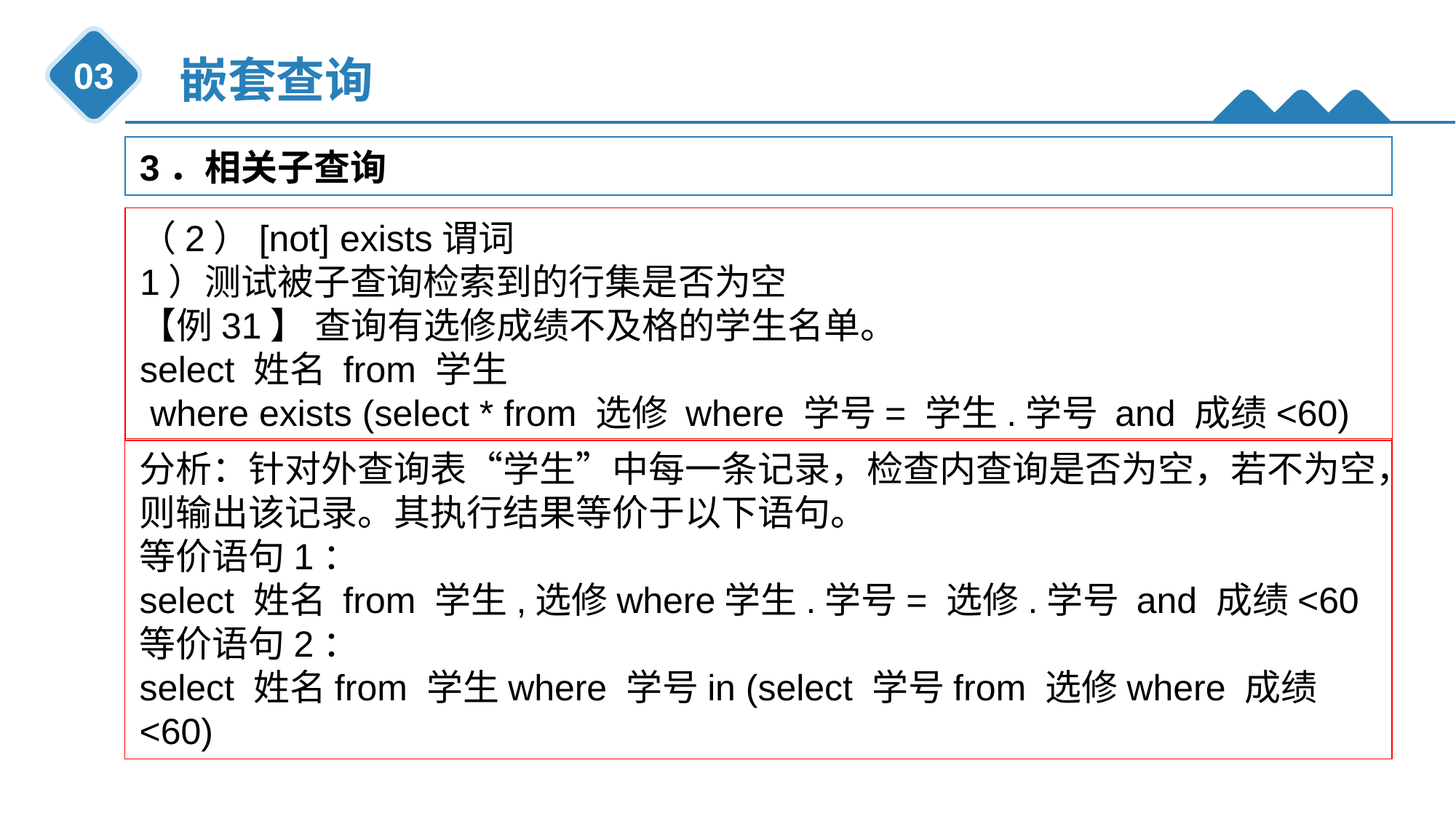

嵌套查询
03

3．相关子查询
（2）[not] exists谓词
1）测试被子查询检索到的行集是否为空
【例31】 查询有选修成绩不及格的学生名单。
select 姓名 from 学生
 where exists (select * from 选修 where 学号= 学生.学号 and 成绩<60)
分析：针对外查询表“学生”中每一条记录，检查内查询是否为空，若不为空，则输出该记录。其执行结果等价于以下语句。
等价语句1：
select 姓名 from 学生,选修where学生.学号= 选修.学号 and 成绩<60
等价语句2：
select 姓名from 学生where 学号in (select 学号from 选修where 成绩<60)